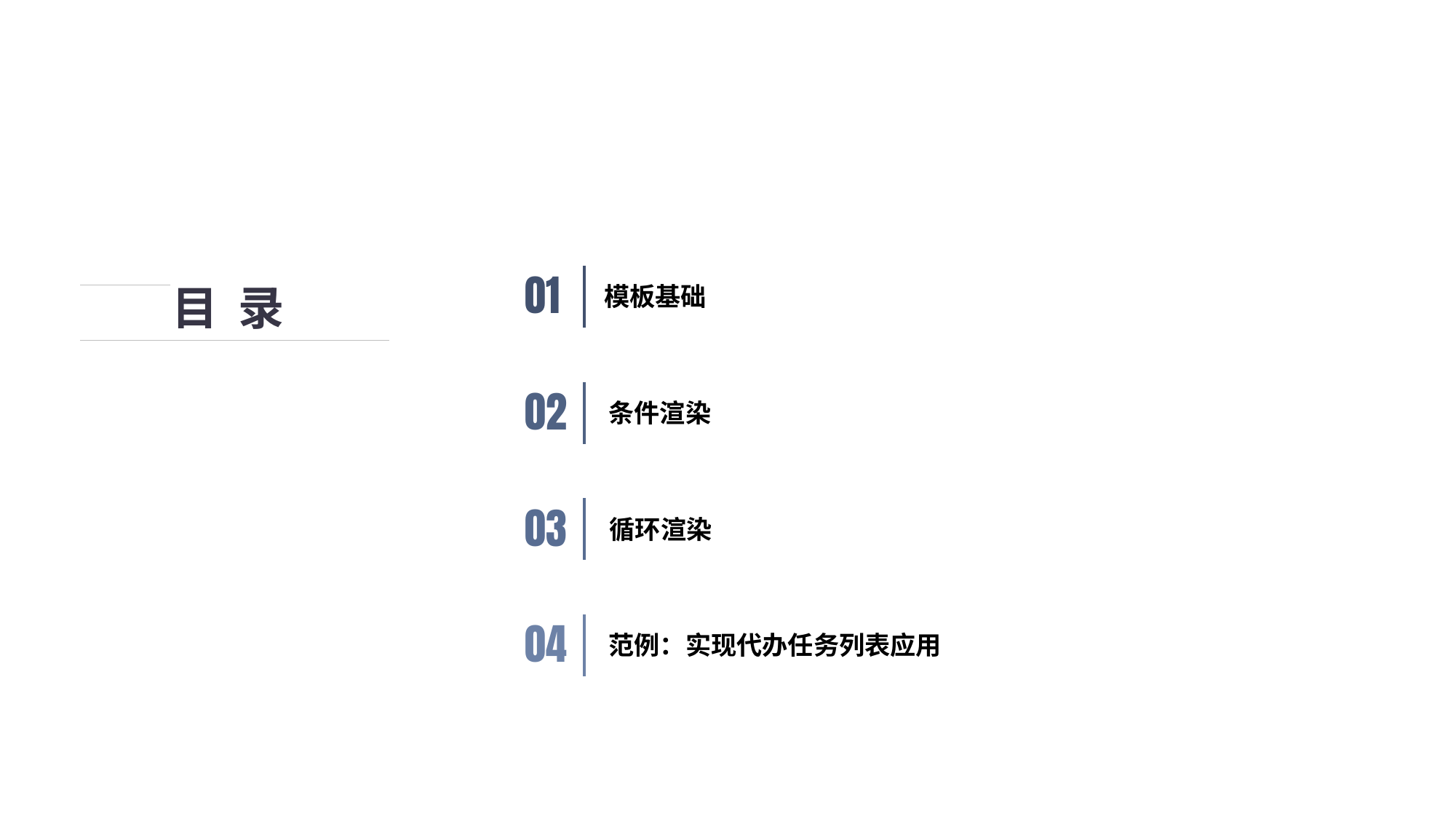

目  录
01
模板基础
02
条件渲染
03
循环渲染
04
范例：实现代办任务列表应用